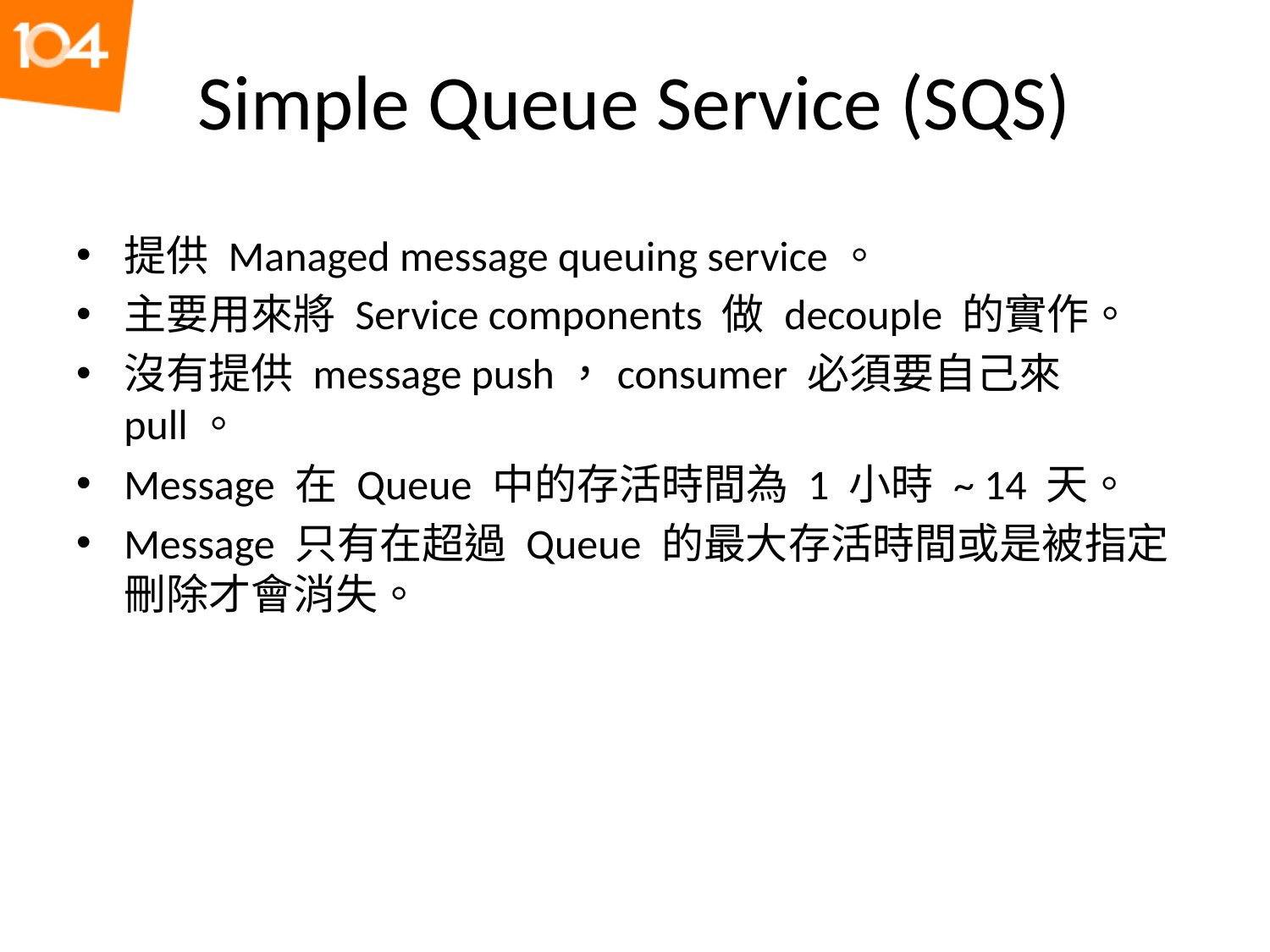

# Simple Queue Service (SQS)
提供 Managed message queuing service。
主要用來將 Service components 做 decouple 的實作。
沒有提供 message push，consumer 必須要自己來 pull。
Message 在 Queue 中的存活時間為 1 小時 ~ 14 天。
Message 只有在超過 Queue 的最大存活時間或是被指定刪除才會消失。